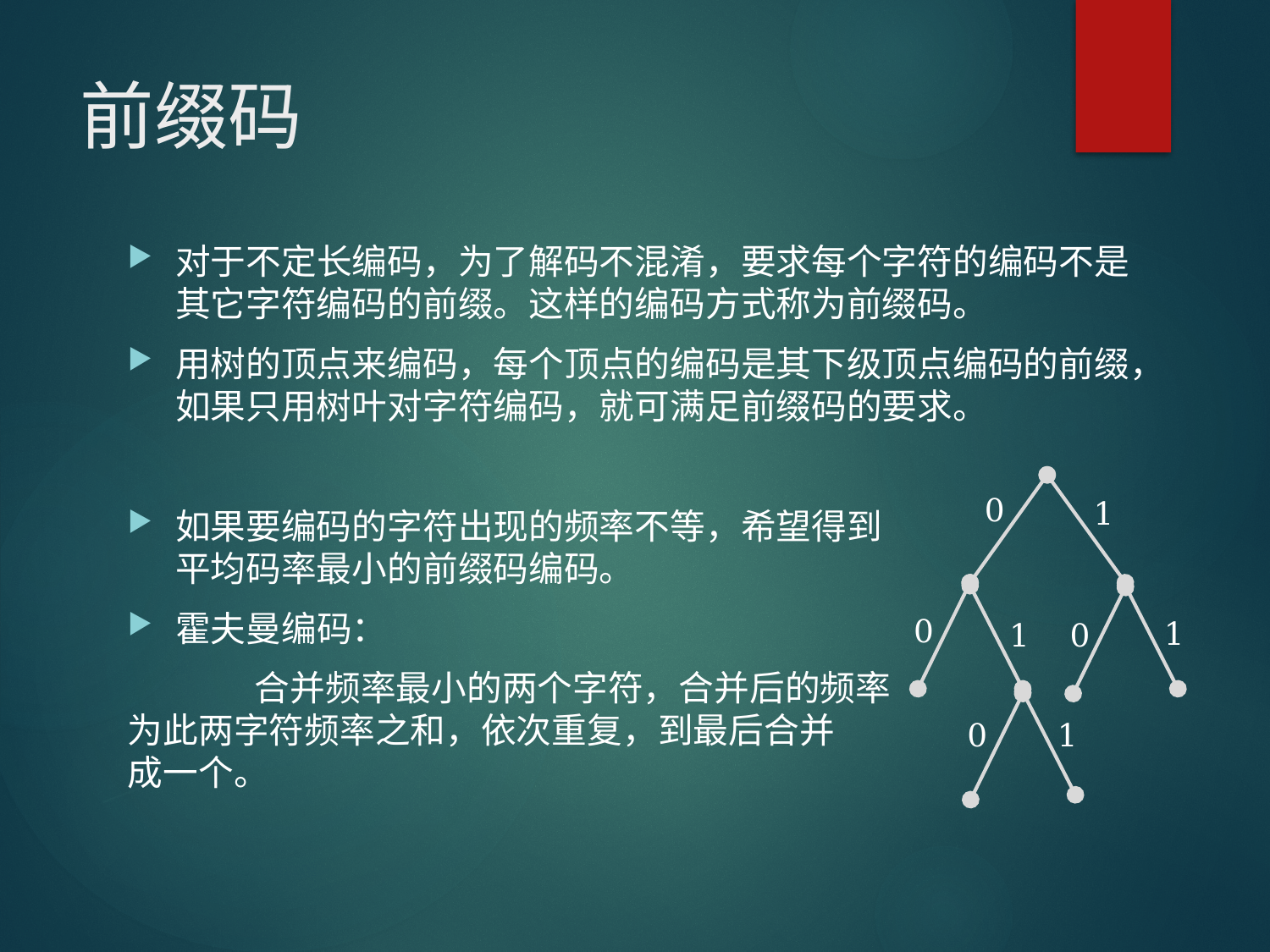

# 前缀码
对于不定长编码，为了解码不混淆，要求每个字符的编码不是其它字符编码的前缀。这样的编码方式称为前缀码。
用树的顶点来编码，每个顶点的编码是其下级顶点编码的前缀，如果只用树叶对字符编码，就可满足前缀码的要求。

如果要编码的字符出现的频率不等，希望得到
平均码率最小的前缀码编码。
霍夫曼编码：
	合并频率最小的两个字符，合并后的频率
为此两字符频率之和，依次重复，到最后合并
成一个。

0
1
0
1
1
0
0
1